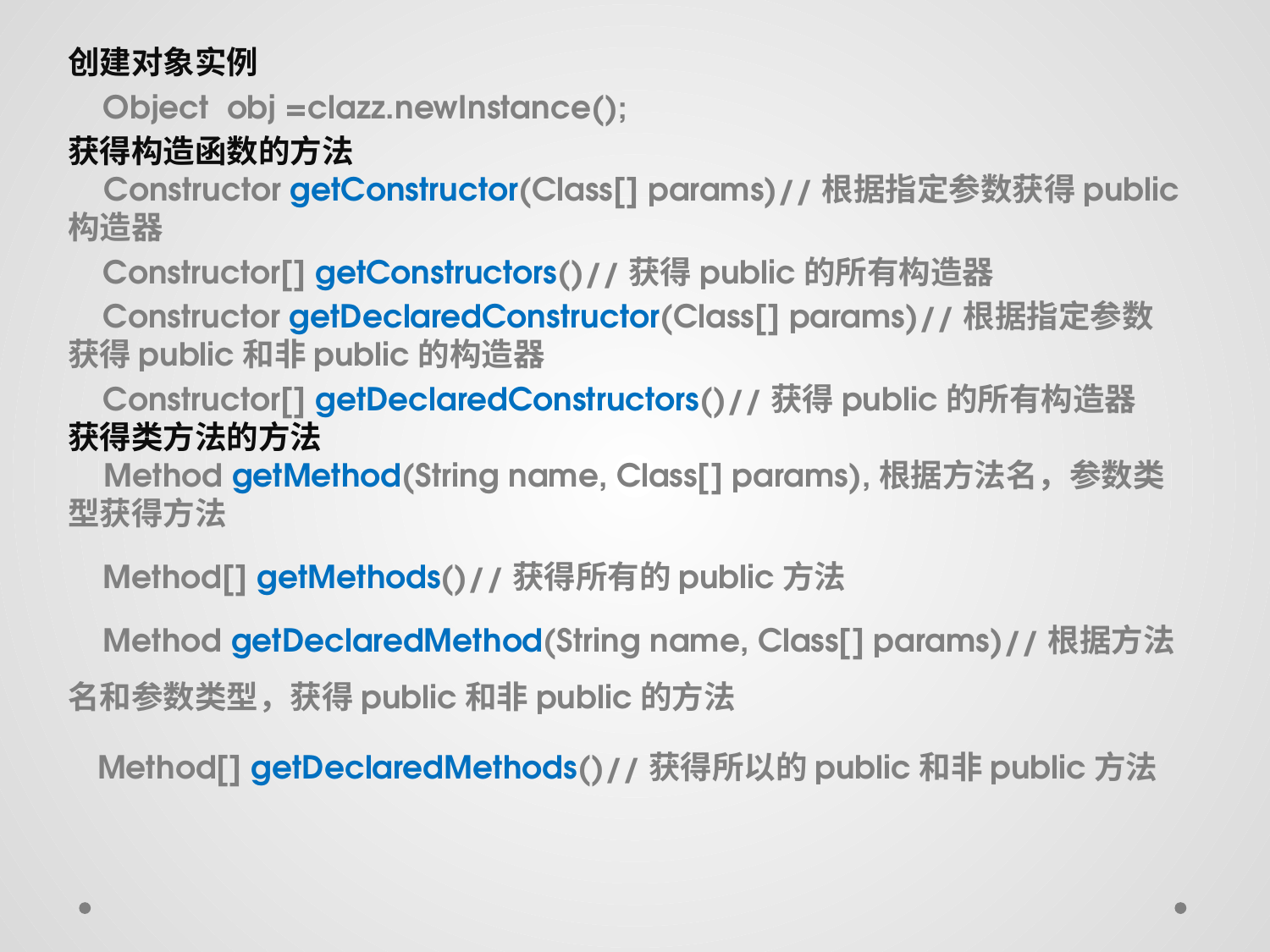

创建对象实例
    Object  obj =clazz.newInstance();
获得构造函数的方法 
    Constructor getConstructor(Class[] params)//根据指定参数获得public构造器
    Constructor[] getConstructors()//获得public的所有构造器
    Constructor getDeclaredConstructor(Class[] params)//根据指定参数获得public和非public的构造器
    Constructor[] getDeclaredConstructors()//获得public的所有构造器 
获得类方法的方法 
    Method getMethod(String name, Class[] params),根据方法名，参数类型获得方法
    Method[] getMethods()//获得所有的public方法
    Method getDeclaredMethod(String name, Class[] params)//根据方法名和参数类型，获得public和非public的方法
   Method[] getDeclaredMethods()//获得所以的public和非public方法